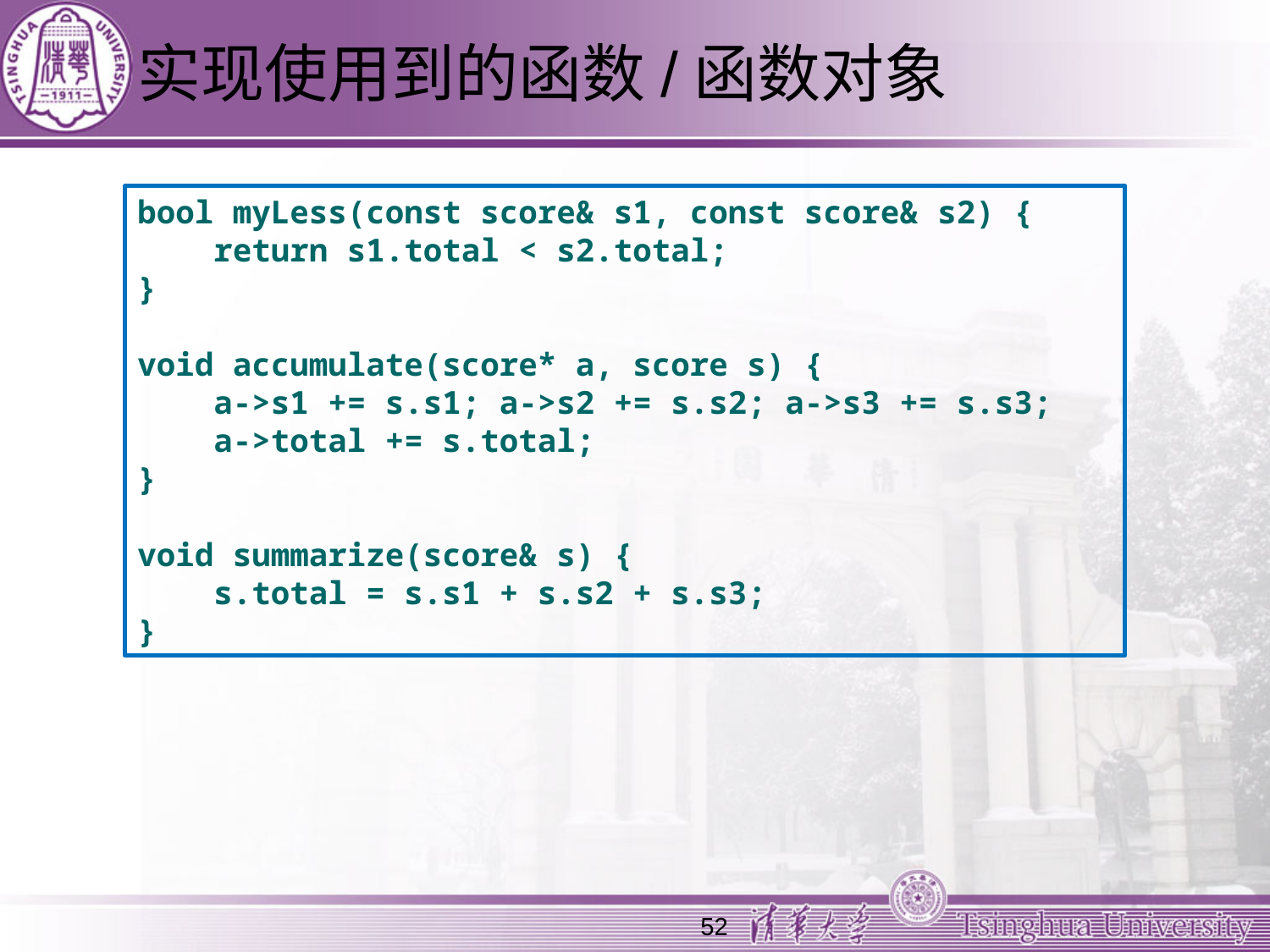

# 实现使用到的函数/函数对象
bool myLess(const score& s1, const score& s2) {
    return s1.total < s2.total;
}

void accumulate(score* a, score s) {
    a->s1 += s.s1; a->s2 += s.s2; a->s3 += s.s3;
    a->total += s.total;
}

void summarize(score& s) {
    s.total = s.s1 + s.s2 + s.s3;
}
52